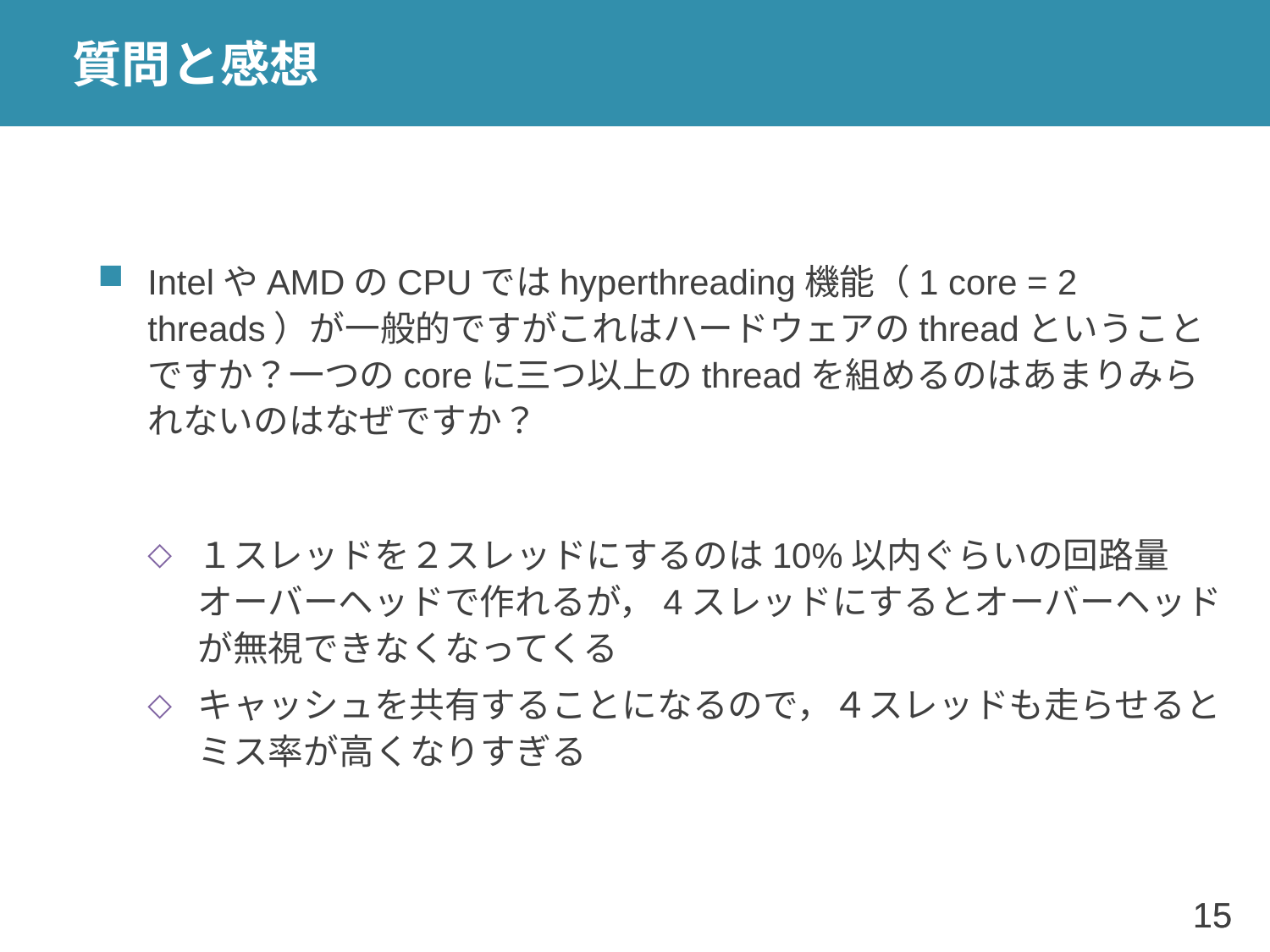

# 質問と感想
IntelやAMDのCPUではhyperthreading機能（1 core = 2 threads）が一般的ですがこれはハードウェアのthreadということですか？一つのcoreに三つ以上のthreadを組めるのはあまりみられないのはなぜですか？

１スレッドを２スレッドにするのは10%以内ぐらいの回路量オーバーヘッドで作れるが，4スレッドにするとオーバーヘッドが無視できなくなってくる
キャッシュを共有することになるので，４スレッドも走らせるとミス率が高くなりすぎる